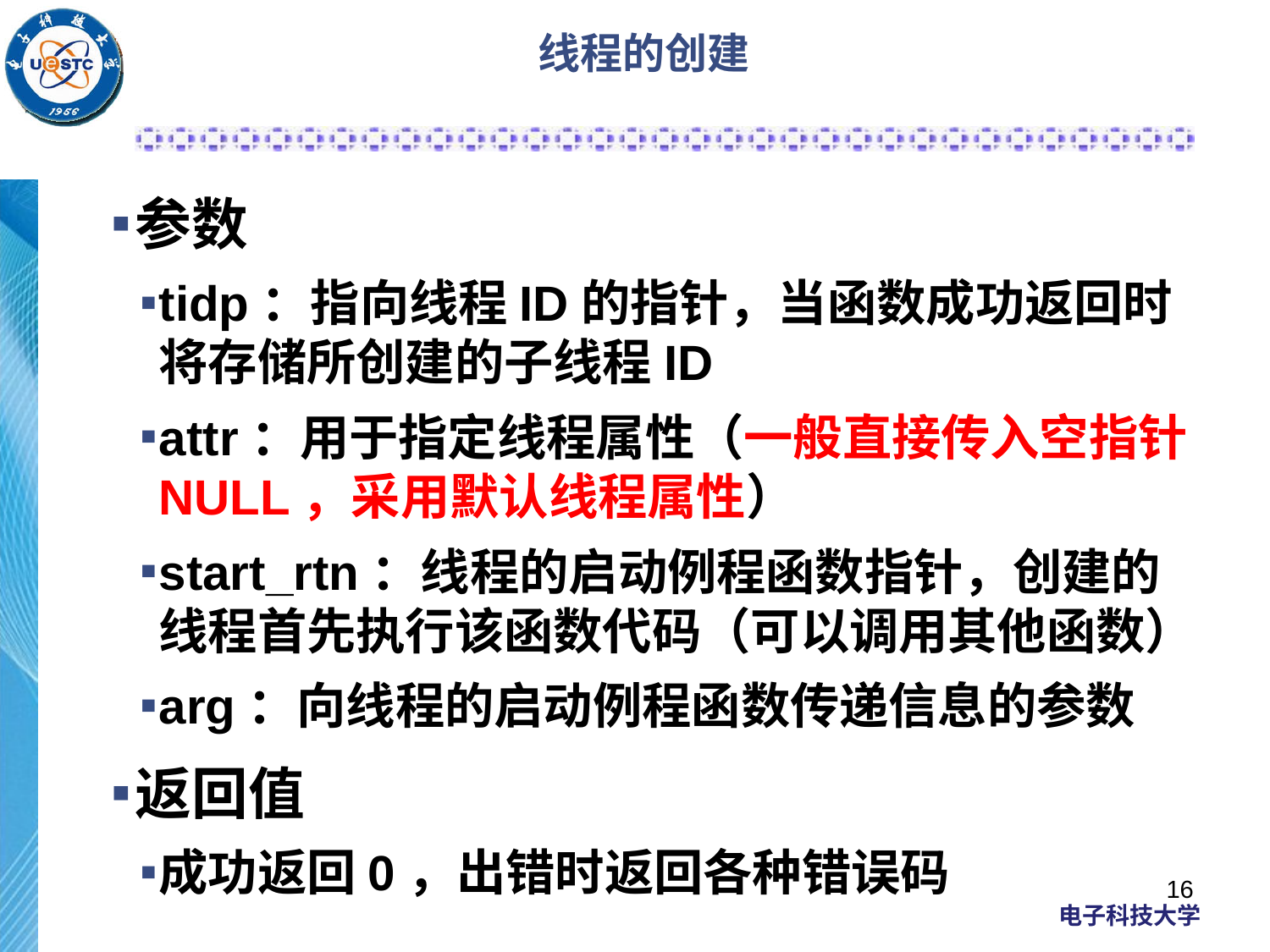

# 线程的创建
参数
tidp：指向线程ID的指针，当函数成功返回时将存储所创建的子线程ID
attr：用于指定线程属性（一般直接传入空指针NULL，采用默认线程属性）
start_rtn：线程的启动例程函数指针，创建的线程首先执行该函数代码（可以调用其他函数）
arg：向线程的启动例程函数传递信息的参数
返回值
成功返回0，出错时返回各种错误码
16